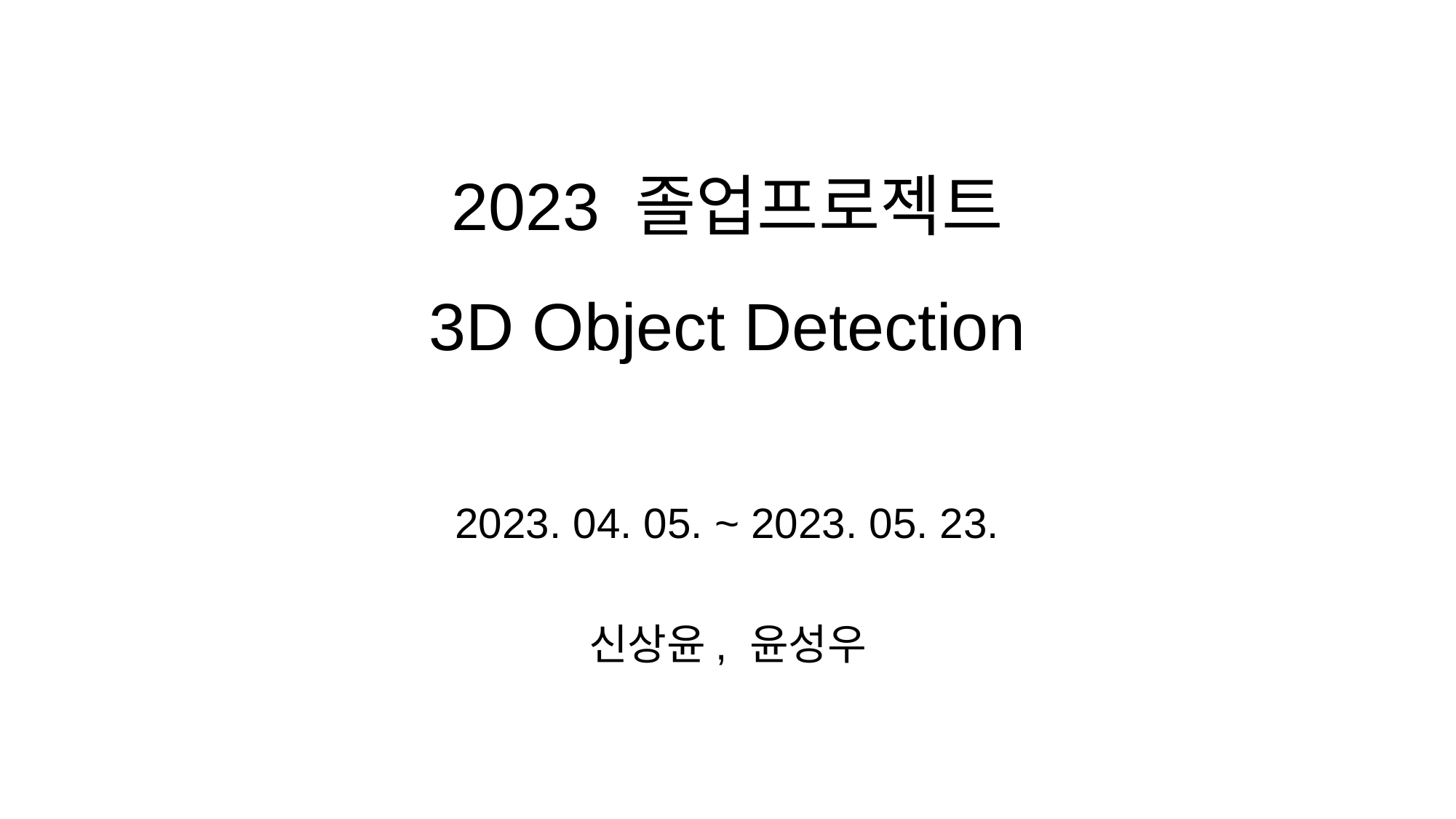

# 2023 졸업프로젝트 3D Object Detection
2023. 04. 05. ~ 2023. 05. 23.

신상윤, 윤성우